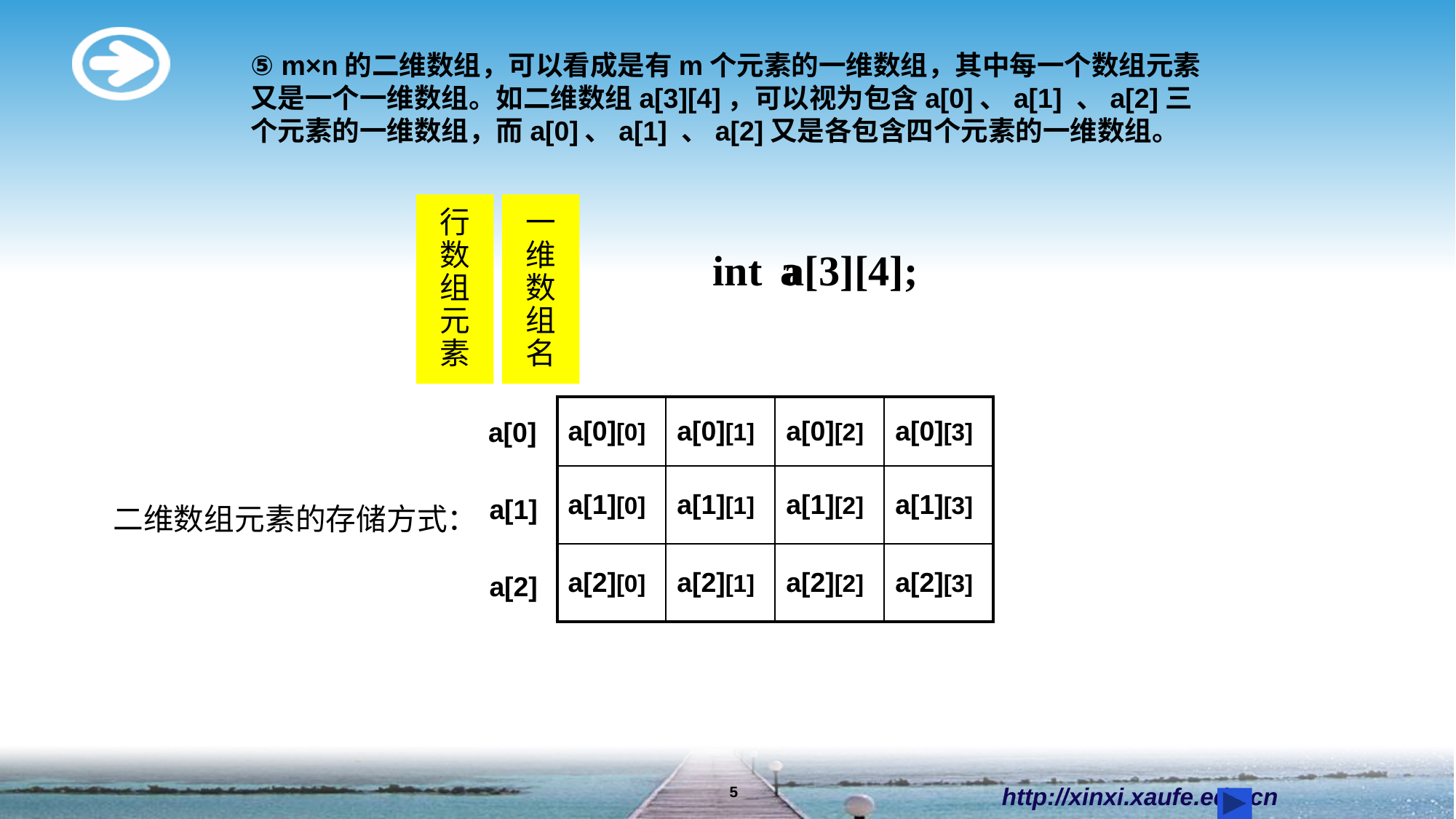

⑤ m×n的二维数组，可以看成是有m个元素的一维数组，其中每一个数组元素又是一个一维数组。如二维数组a[3][4]，可以视为包含a[0]、a[1] 、a[2]三个元素的一维数组，而a[0]、a[1] 、a[2]又是各包含四个元素的一维数组。
行
数
组
元
素
一
维
数
组
名
a
int  a[3][4];
| a[0][0] | a[0][1] | a[0][2] | a[0][3] |
| --- | --- | --- | --- |
| a[1][0] | a[1][1] | a[1][2] | a[1][3] |
| a[2][0] | a[2][1] | a[2][2] | a[2][3] |
 a[0]
a[1]
二维数组元素的存储方式：
a[2]
http://xinxi.xaufe.edu.cn
5